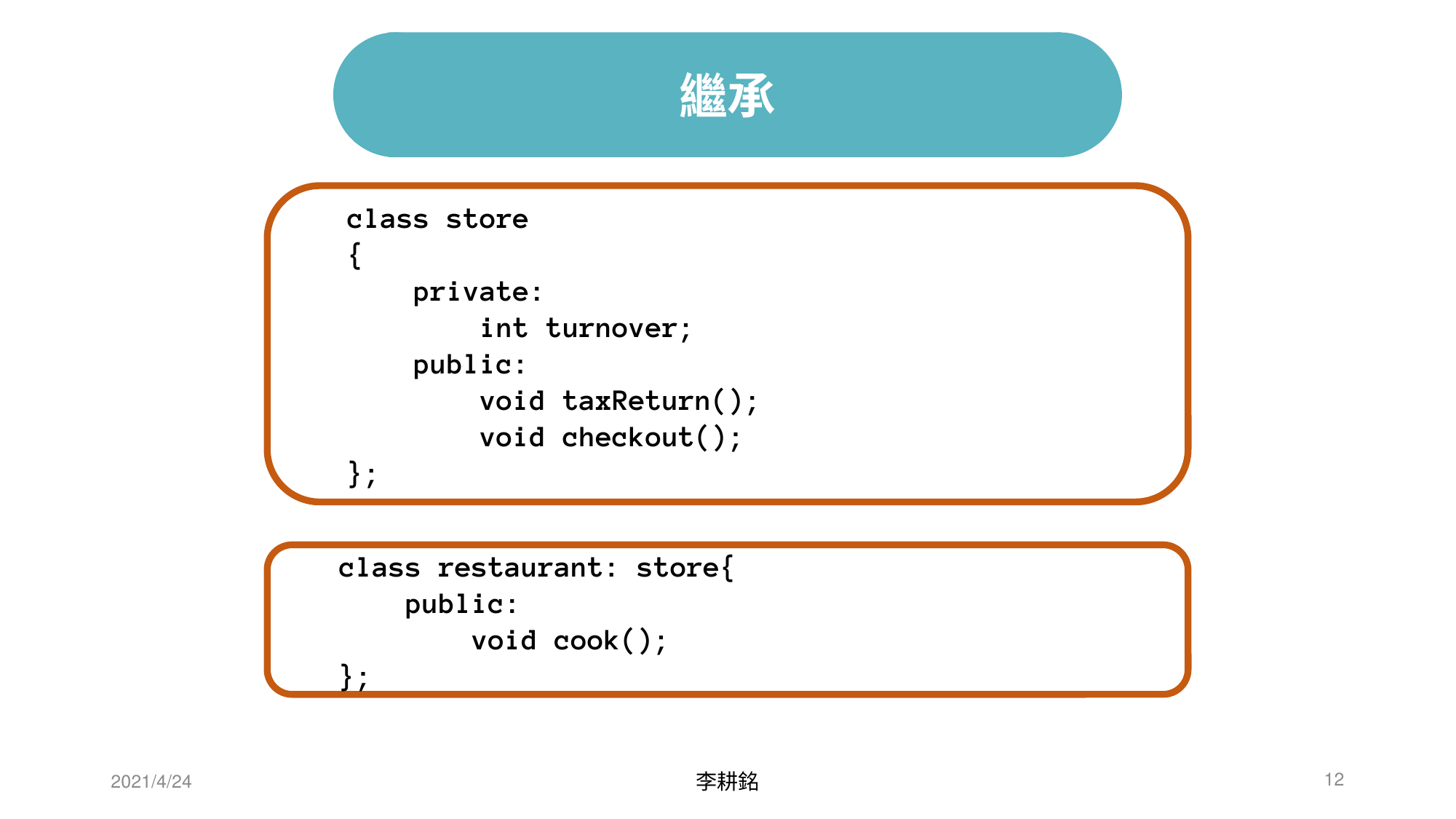

# 繼承
class store
{
    private:
        int turnover;
    public:
        void taxReturn();
        void checkout();
};
class restaurant: store{
    public:
        void cook();
};
2021/4/24
李耕銘
12